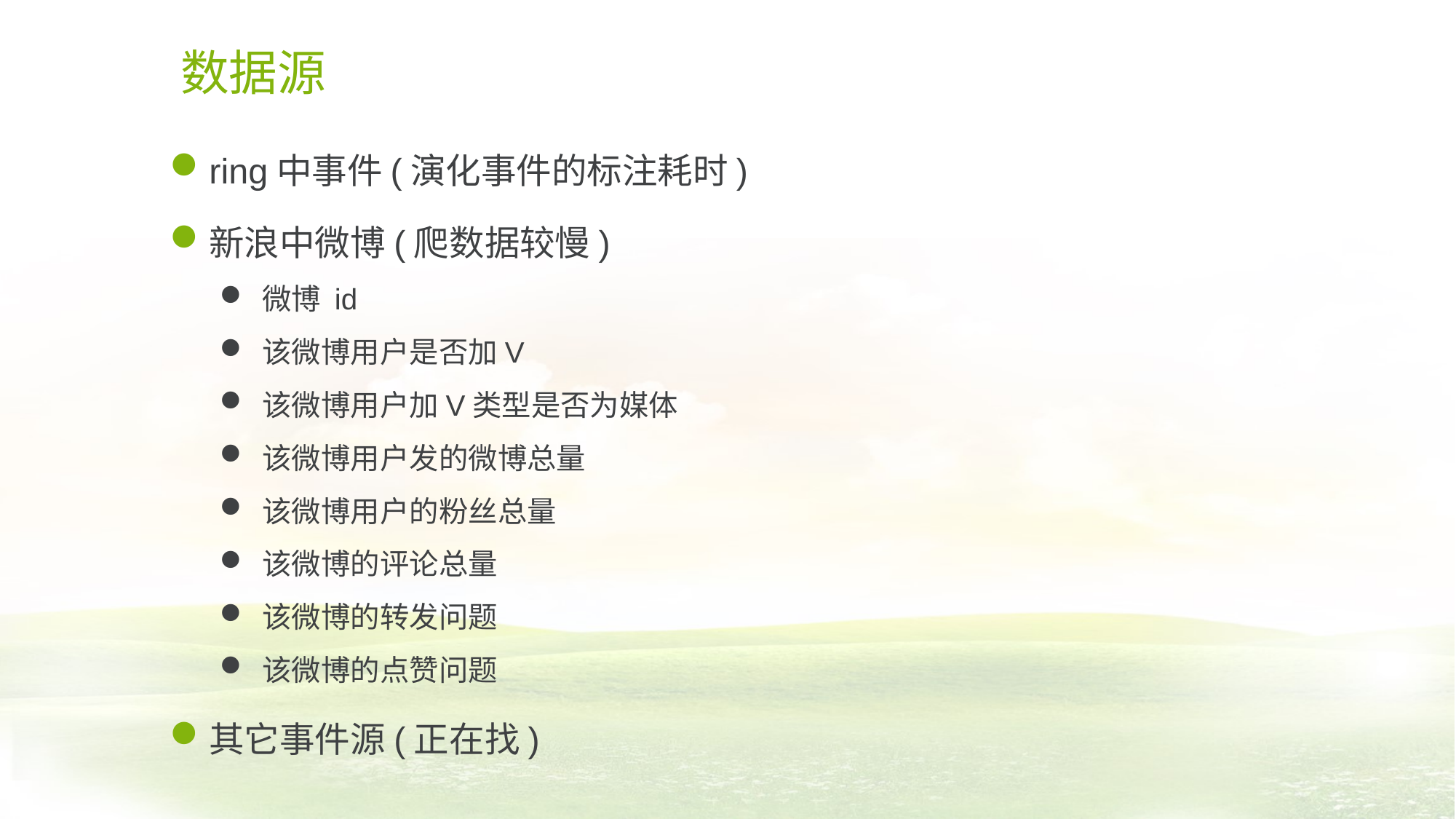

# 数据源
ring中事件(演化事件的标注耗时)
新浪中微博(爬数据较慢)
微博 id
该微博用户是否加V
该微博用户加V类型是否为媒体
该微博用户发的微博总量
该微博用户的粉丝总量
该微博的评论总量
该微博的转发问题
该微博的点赞问题
其它事件源(正在找)